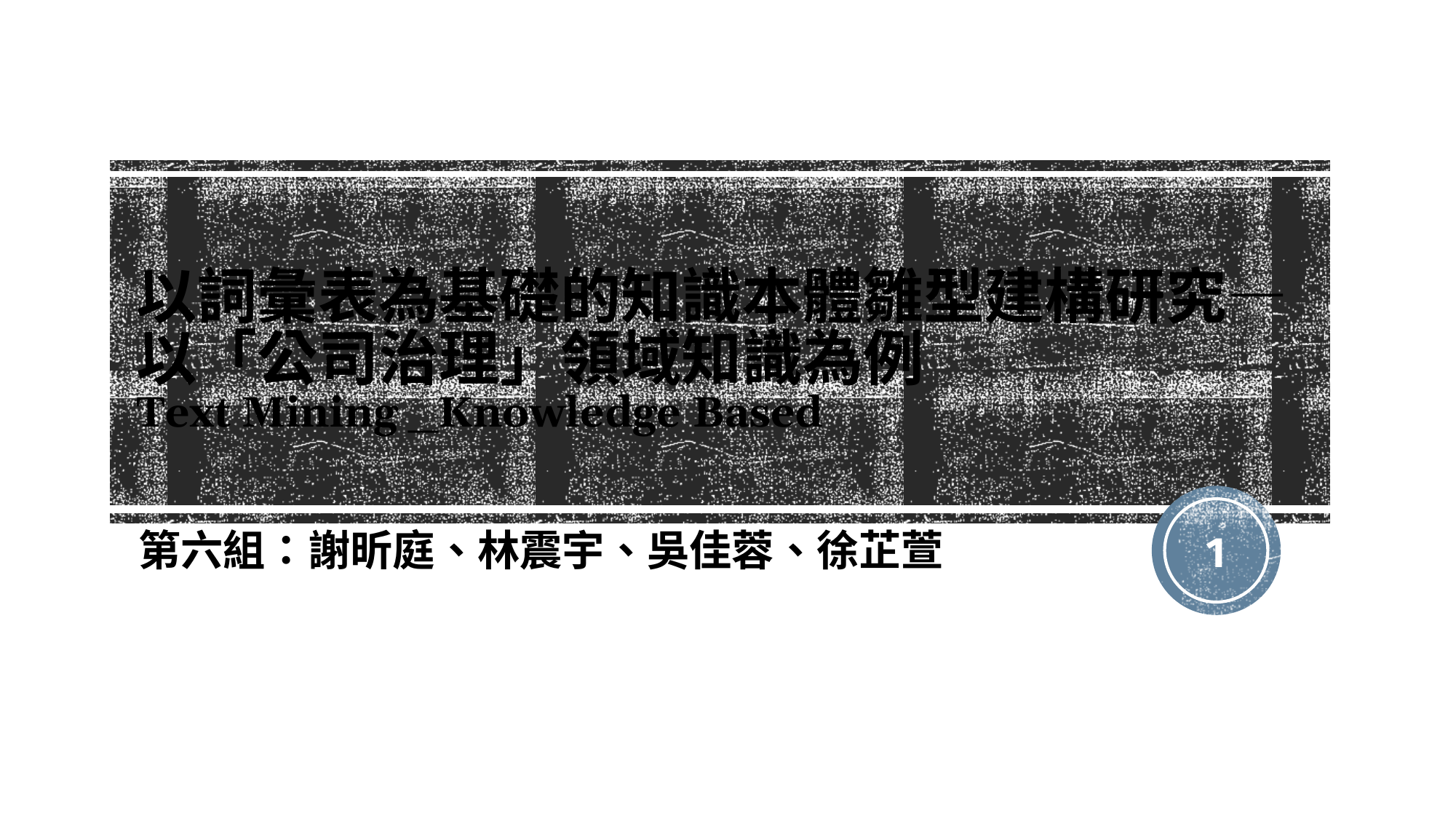

# 以詞彙表為基礎的知識本體雛型建構研究— 以「公司治理」領域知識為例 Text Mining _Knowledge Based
1
第六組：謝昕庭、林震宇、吳佳蓉、徐芷萱